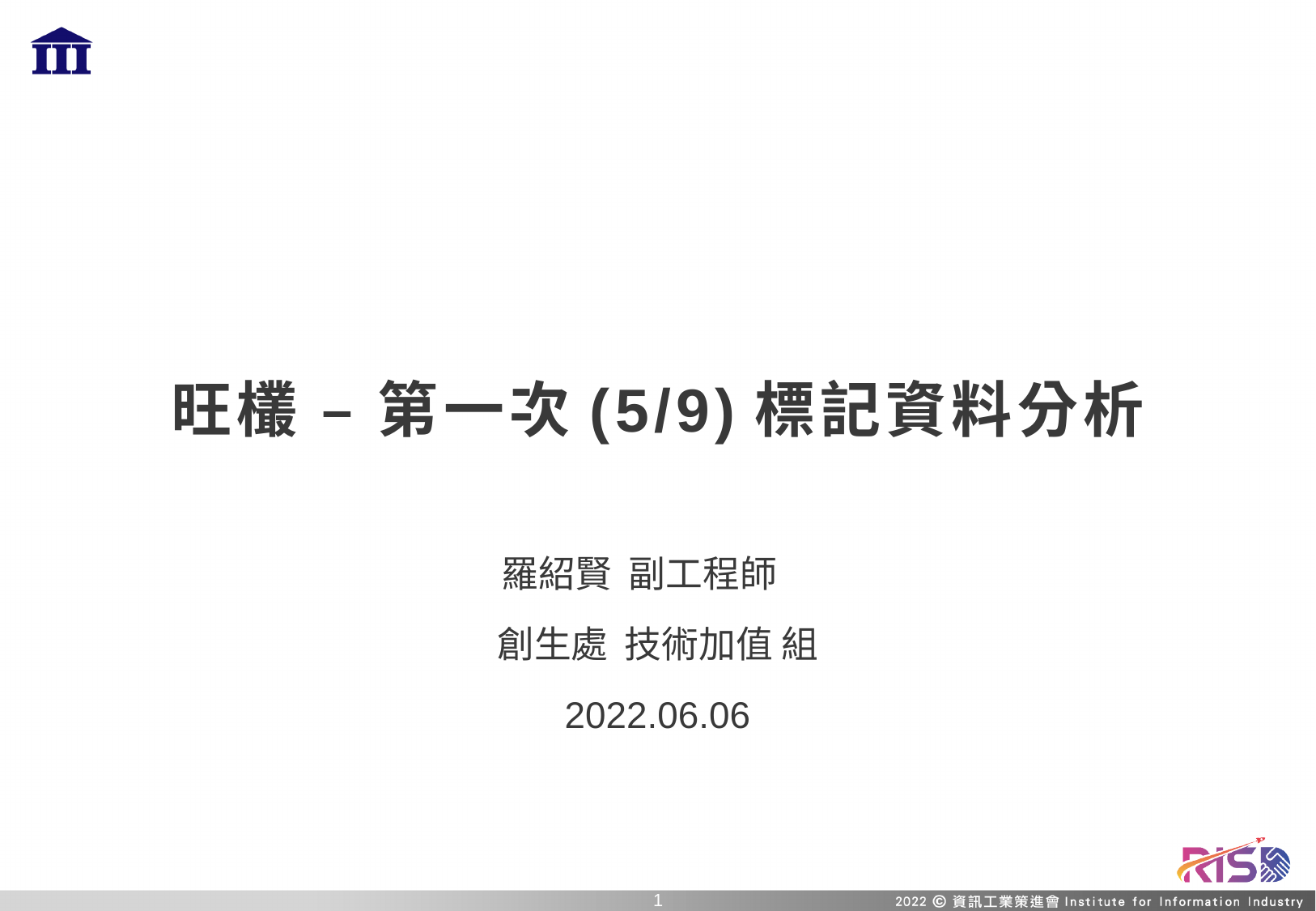

# 旺欉 – 第一次(5/9)標記資料分析
羅紹賢  副工程師
創生處  技術加值 組
2022.06.06
1